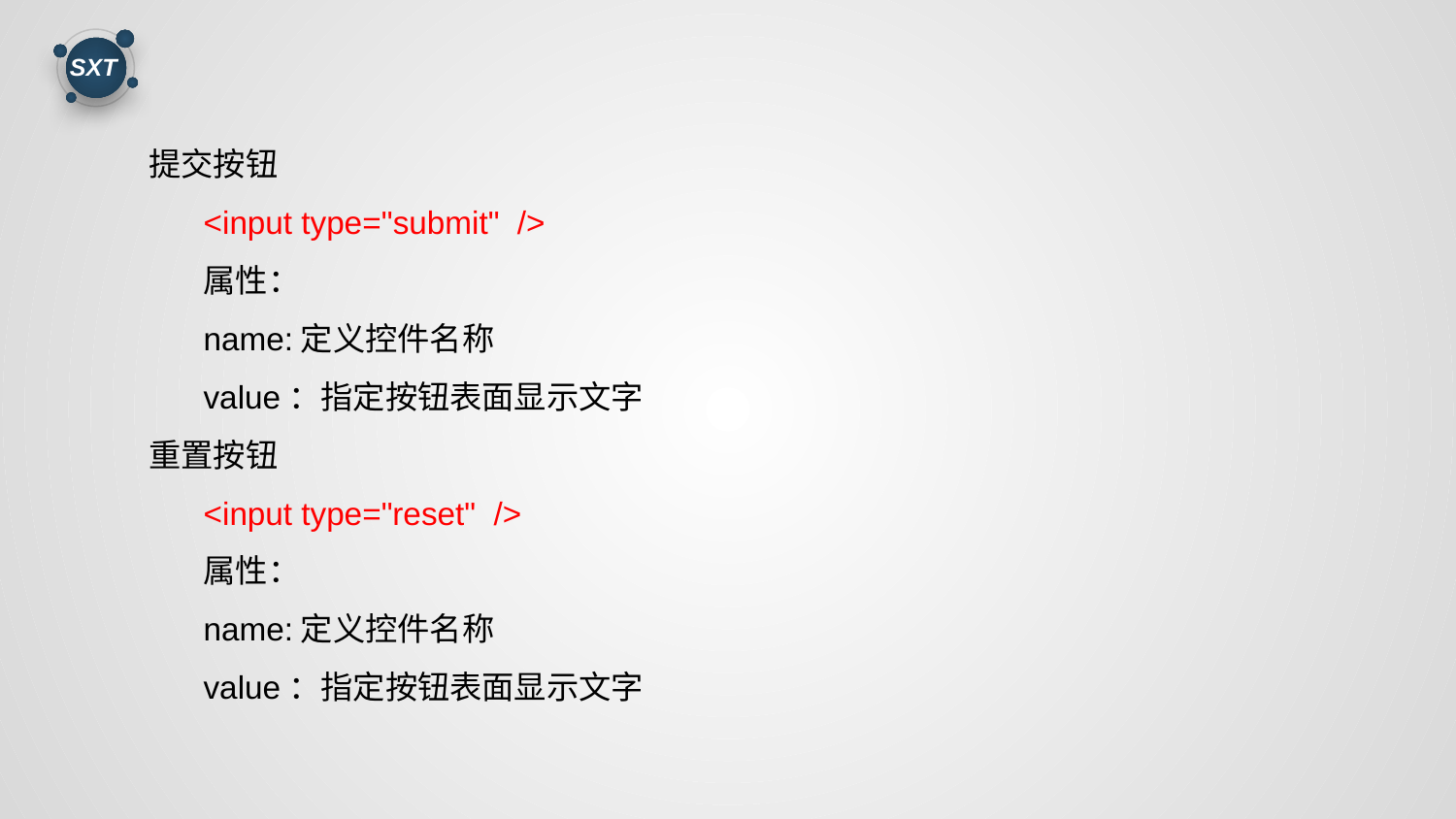

提交按钮
<input type="submit"  />
属性：
name:定义控件名称
value：指定按钮表面显示文字
重置按钮
<input type="reset"  />
属性：
name:定义控件名称
value：指定按钮表面显示文字